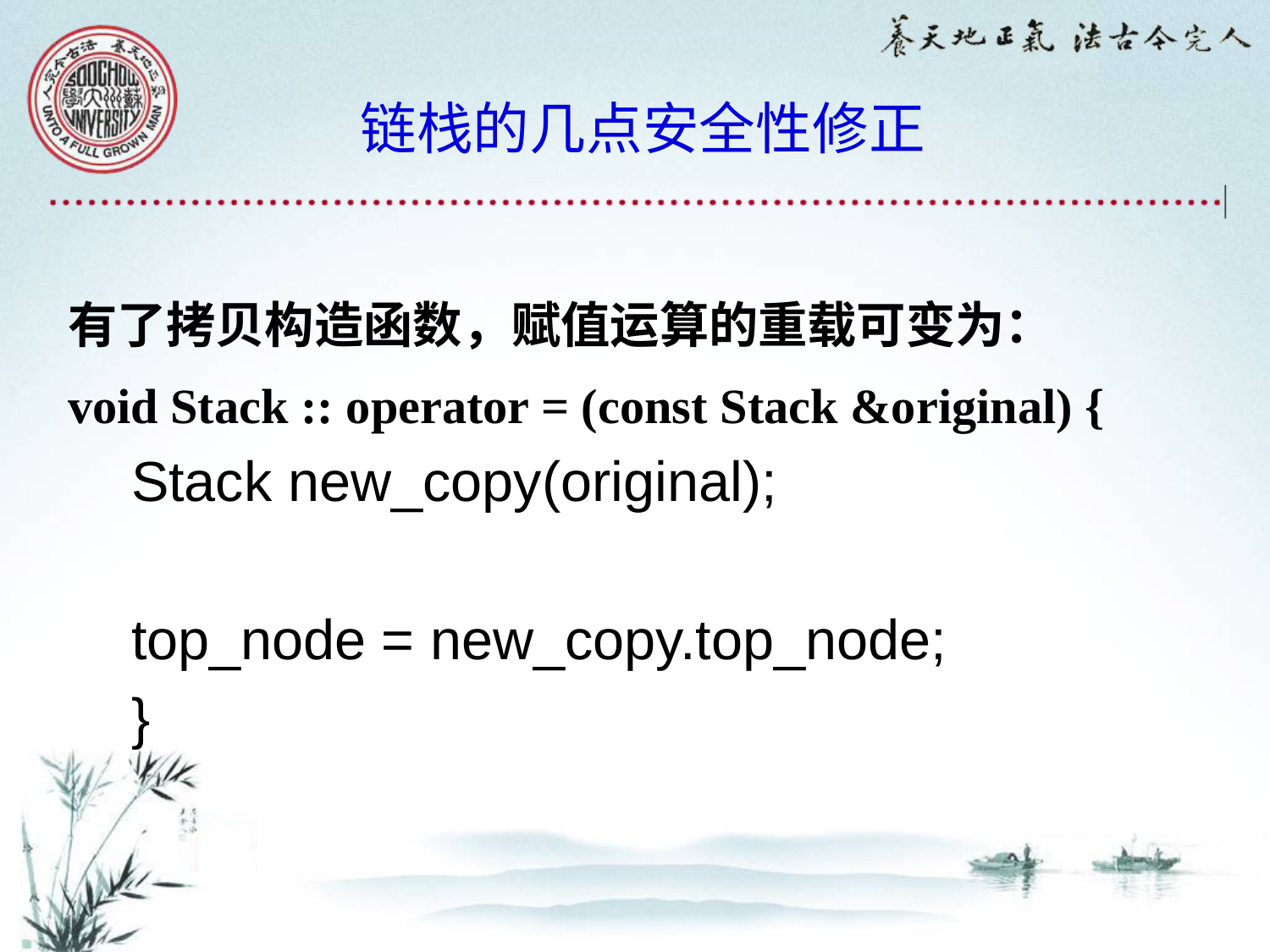

链栈的几点安全性修正
有了拷贝构造函数，赋值运算的重载可变为：
void Stack :: operator = (const Stack &original) {
Stack new_copy(original);

top_node = new_copy.top_node;
}